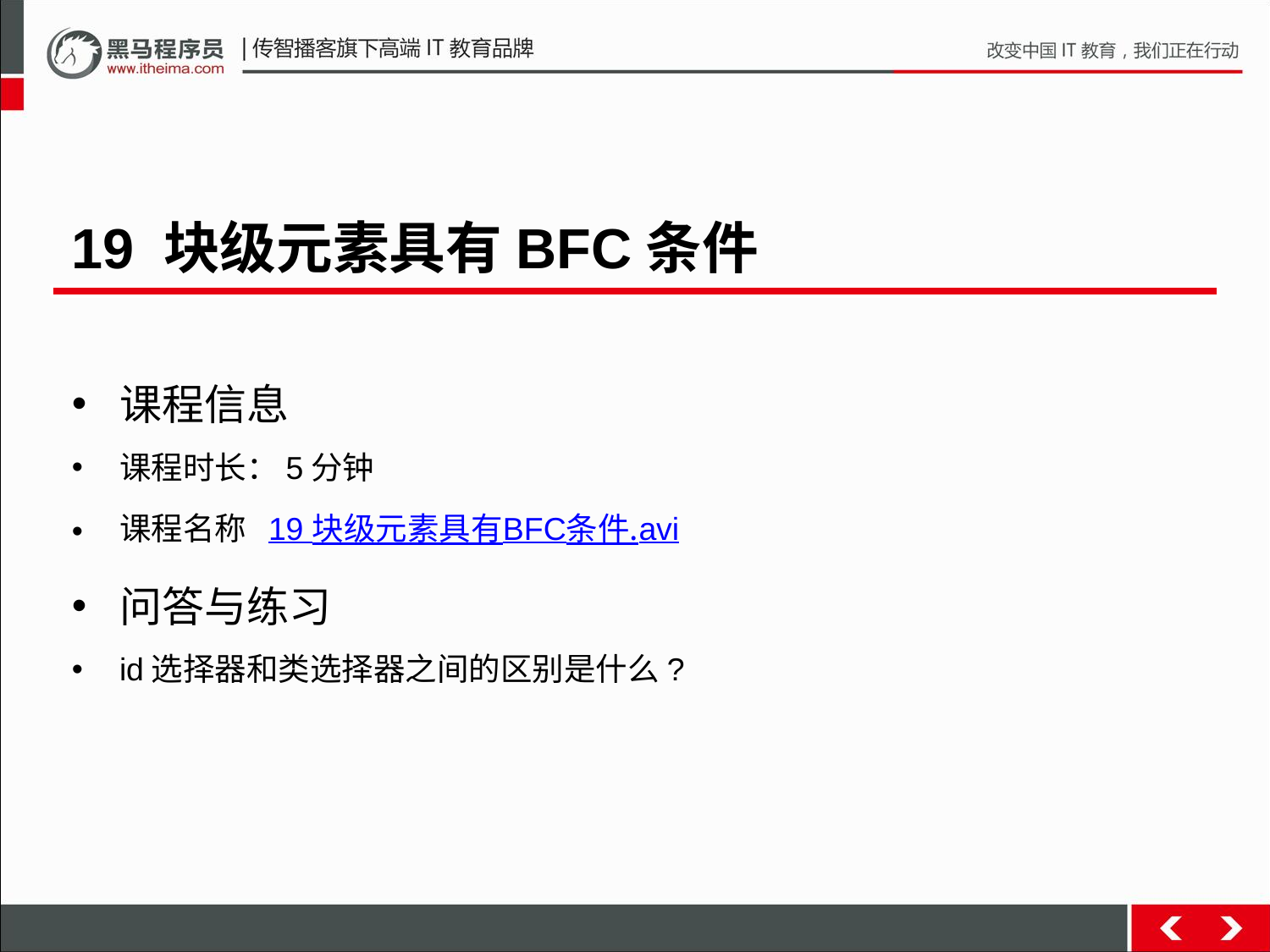

19 块级元素具有BFC条件
课程信息
课程时长：5分钟
课程名称  19 块级元素具有BFC条件.avi
问答与练习
id选择器和类选择器之间的区别是什么?